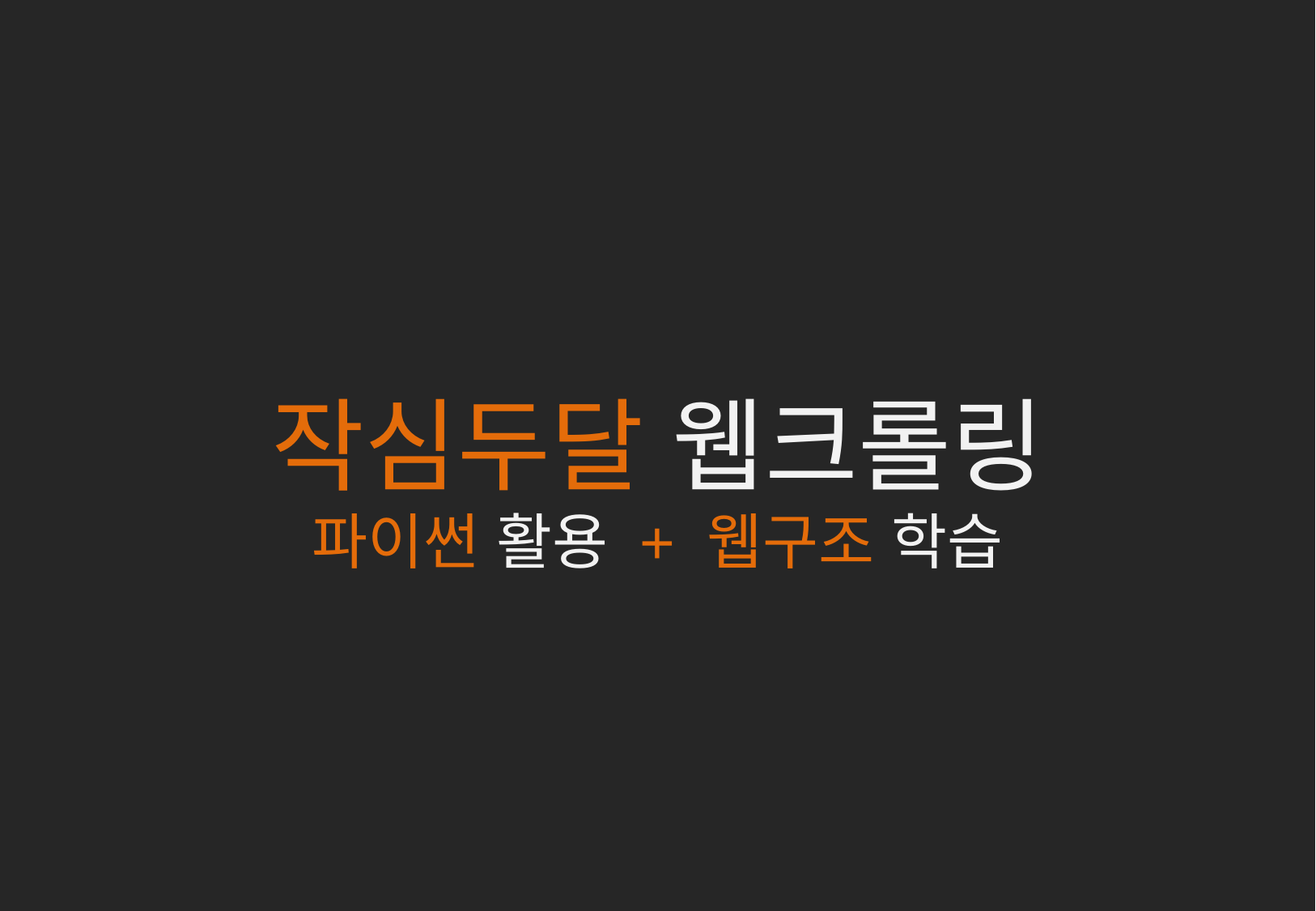

작심두달 웹크롤링
파이썬 활용 + 웹구조 학습